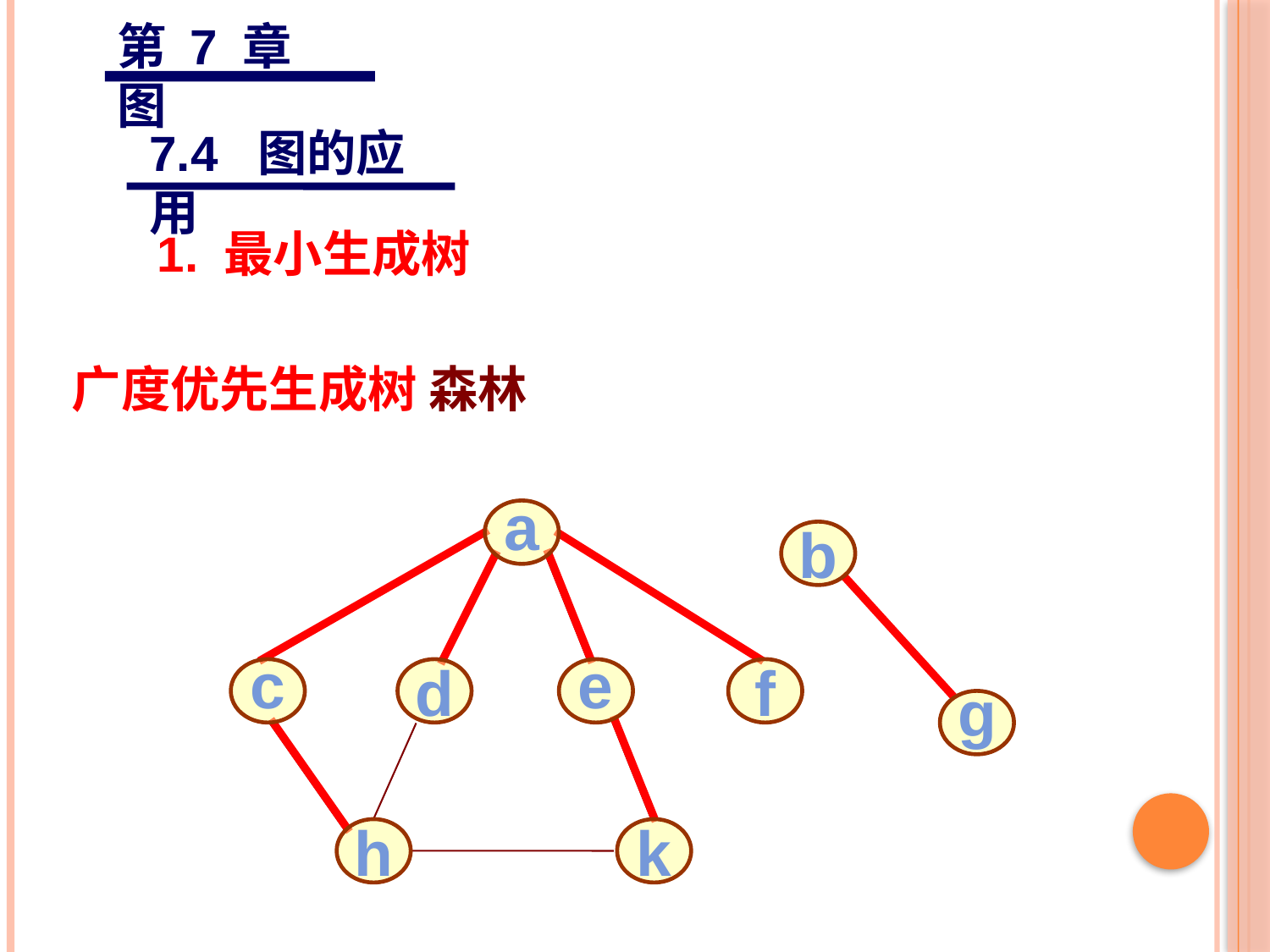

第 7 章  图

7.4  图的应用

1. 最小生成树
广度优先生成树 森林
a
b

c
d
e
f
g

h
k